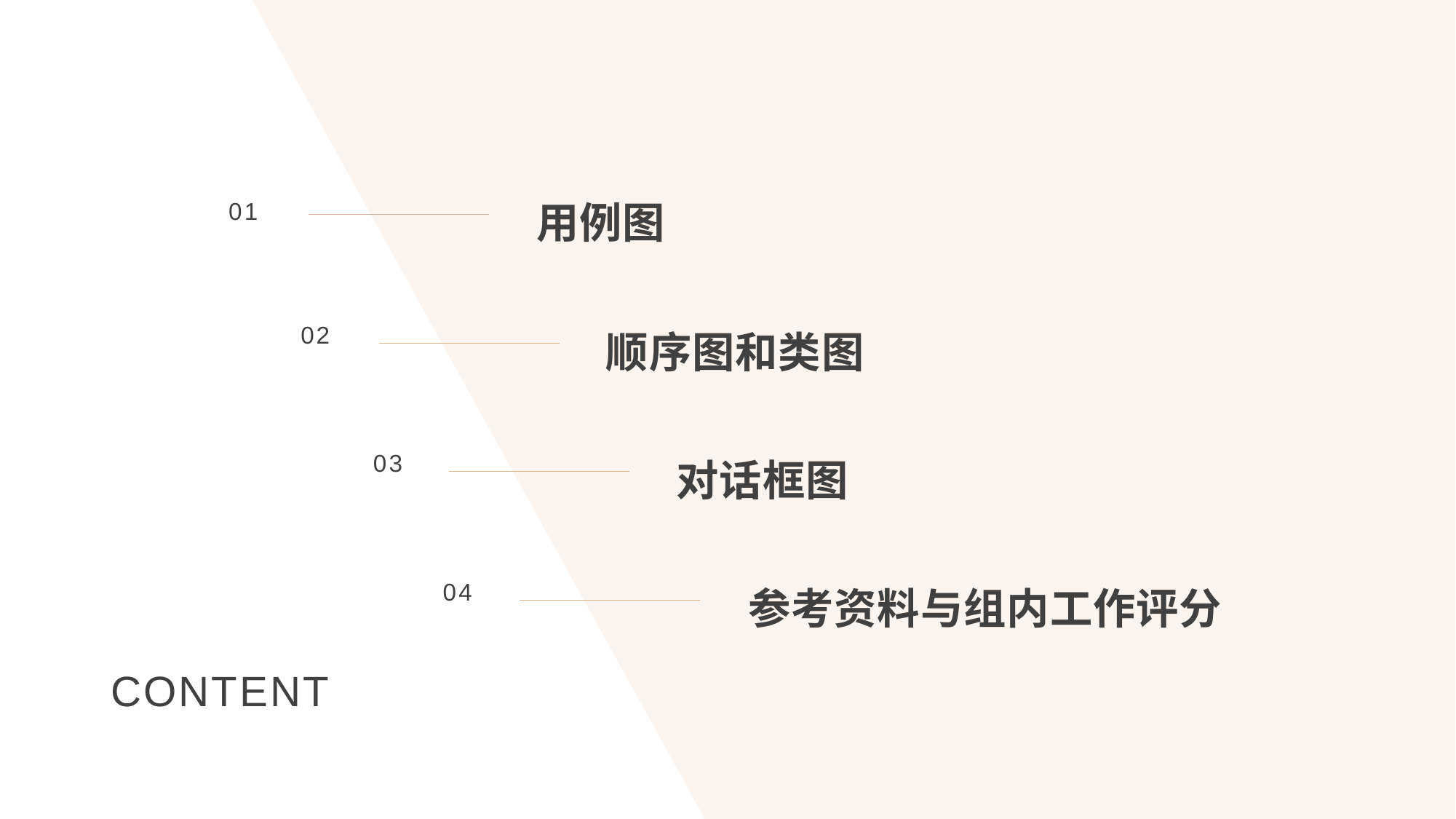

01
用例图
02
顺序图和类图
03
对话框图
04
参考资料与组内工作评分
# content
2